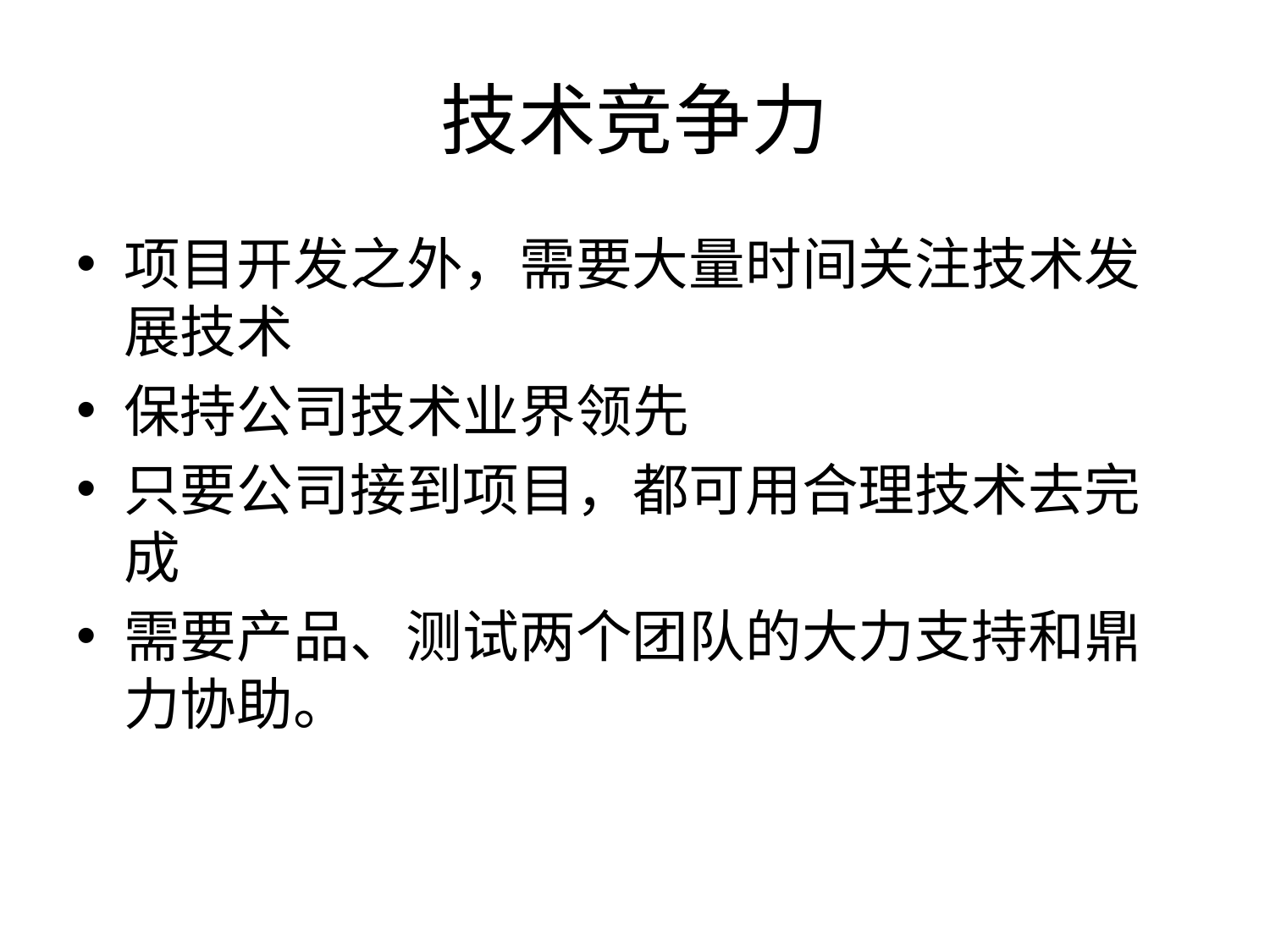

# 技术竞争力
项目开发之外，需要大量时间关注技术发展技术
保持公司技术业界领先
只要公司接到项目，都可用合理技术去完成
需要产品、测试两个团队的大力支持和鼎力协助。